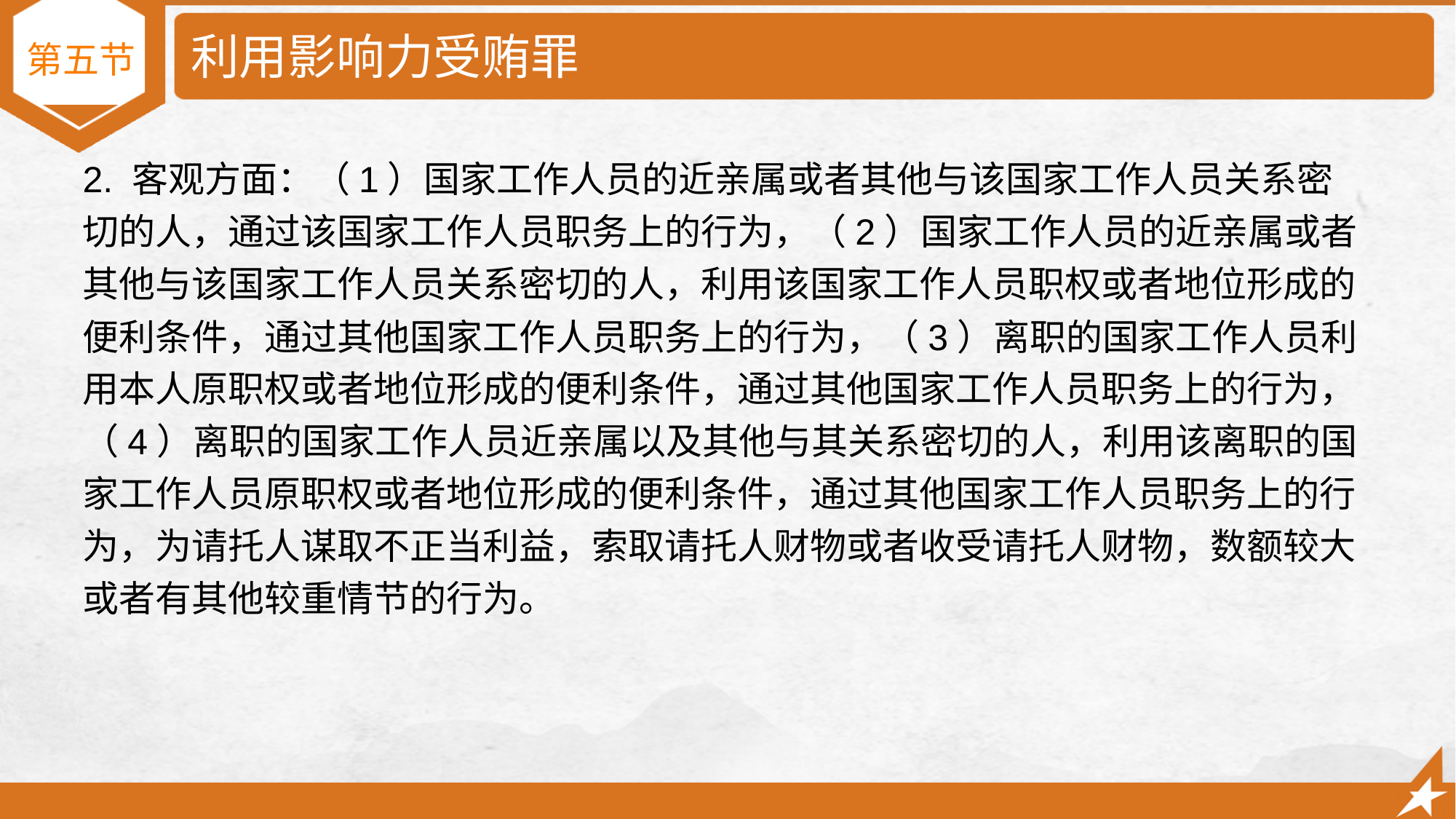

# 利用影响力受贿罪
第五节
2. 客观方面：（1）国家工作人员的近亲属或者其他与该国家工作人员关系密切的人，通过该国家工作人员职务上的行为，（2）国家工作人员的近亲属或者其他与该国家工作人员关系密切的人，利用该国家工作人员职权或者地位形成的便利条件，通过其他国家工作人员职务上的行为，（3）离职的国家工作人员利用本人原职权或者地位形成的便利条件，通过其他国家工作人员职务上的行为，（4）离职的国家工作人员近亲属以及其他与其关系密切的人，利用该离职的国家工作人员原职权或者地位形成的便利条件，通过其他国家工作人员职务上的行为，为请托人谋取不正当利益，索取请托人财物或者收受请托人财物，数额较大或者有其他较重情节的行为。